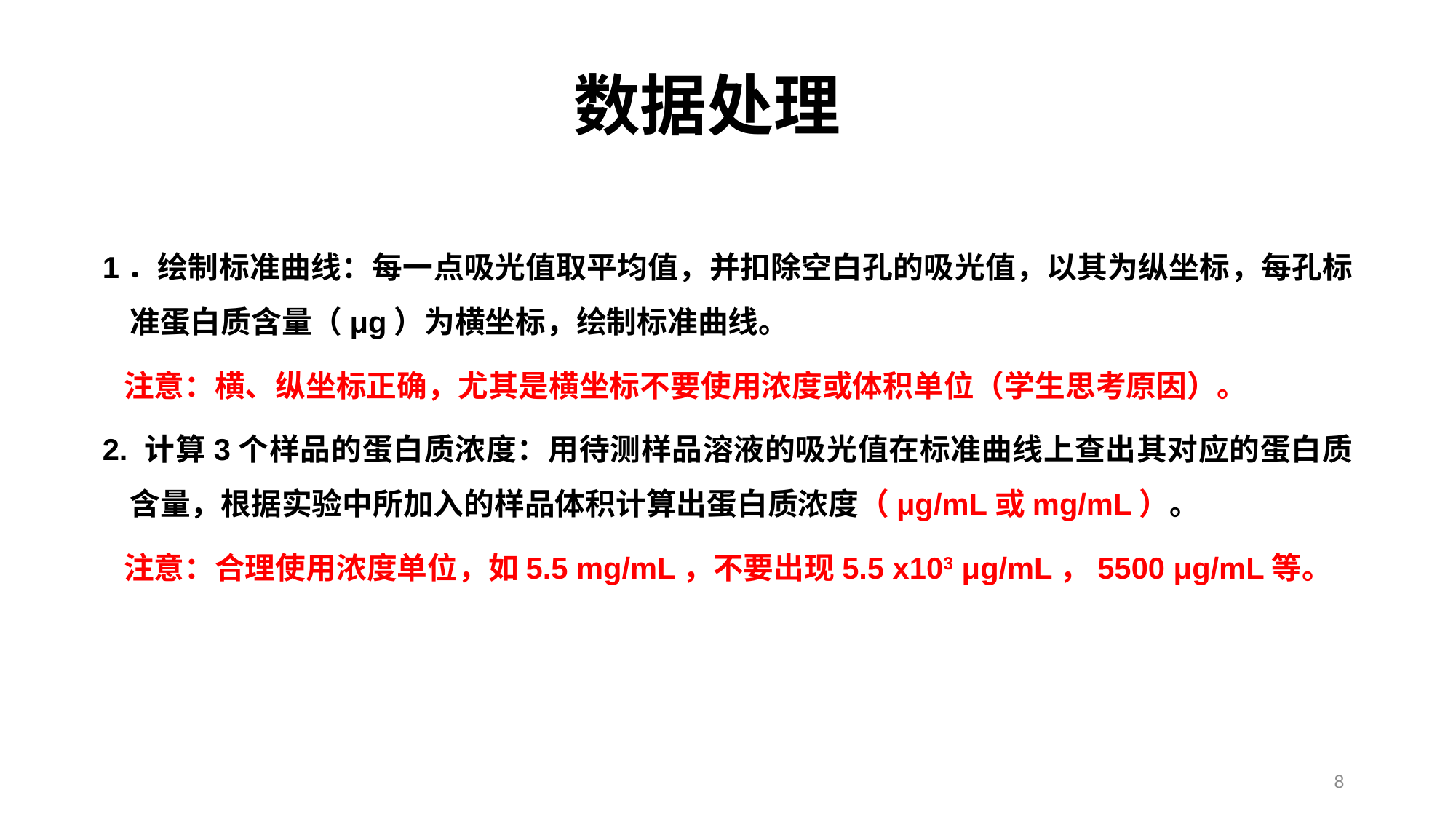

# 数据处理
1．绘制标准曲线：每一点吸光值取平均值，并扣除空白孔的吸光值，以其为纵坐标，每孔标准蛋白质含量（μg）为横坐标，绘制标准曲线。
  注意：横、纵坐标正确，尤其是横坐标不要使用浓度或体积单位（学生思考原因）。
2. 计算3个样品的蛋白质浓度：用待测样品溶液的吸光值在标准曲线上查出其对应的蛋白质含量，根据实验中所加入的样品体积计算出蛋白质浓度（μg/mL或mg/mL）。
  注意：合理使用浓度单位，如5.5 mg/mL，不要出现5.5 x103 μg/mL，5500 μg/mL等。
8